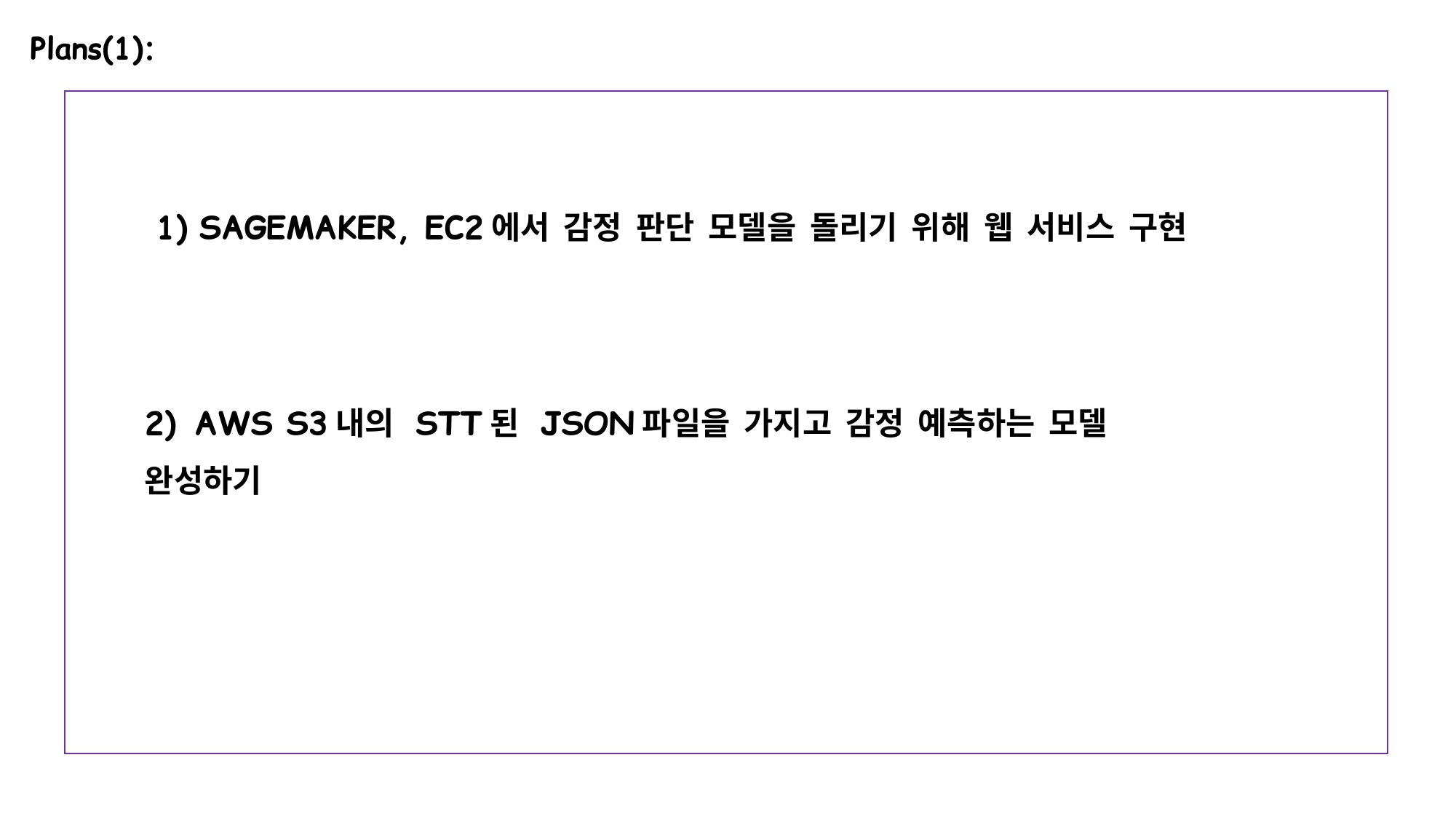

Plans(1):

SAGEMAKER, EC2에서 감정 판단 모델을 돌리기 위해 웹 서비스 구현
2)  AWS S3내의 STT된 JSON파일을 가지고 감정 예측하는 모델 완성하기